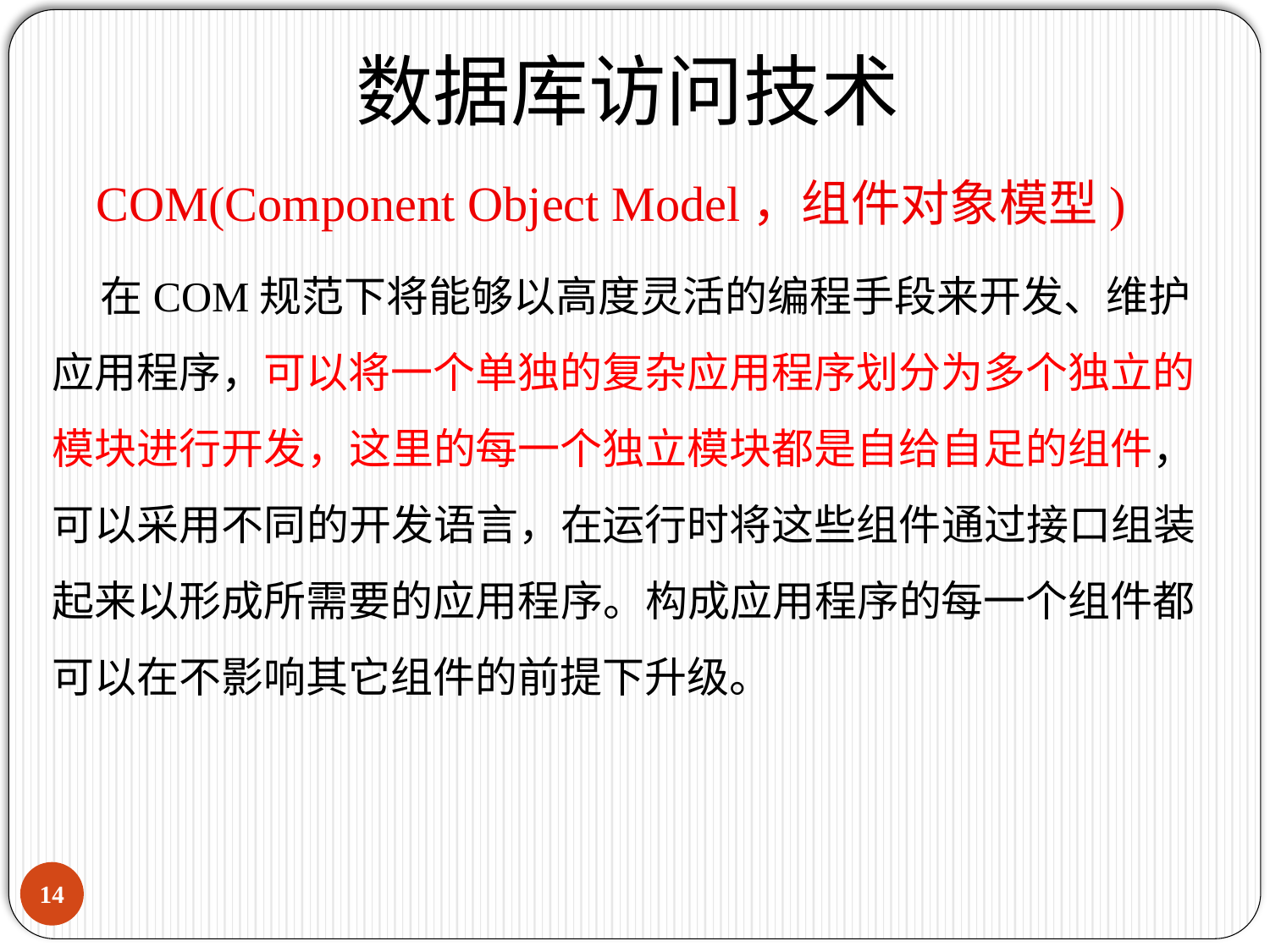

数据库访问技术
COM(Component Object Model，组件对象模型)
    在COM规范下将能够以高度灵活的编程手段来开发、维护应用程序，可以将一个单独的复杂应用程序划分为多个独立的模块进行开发，这里的每一个独立模块都是自给自足的组件，可以采用不同的开发语言，在运行时将这些组件通过接口组装起来以形成所需要的应用程序。构成应用程序的每一个组件都可以在不影响其它组件的前提下升级。
14